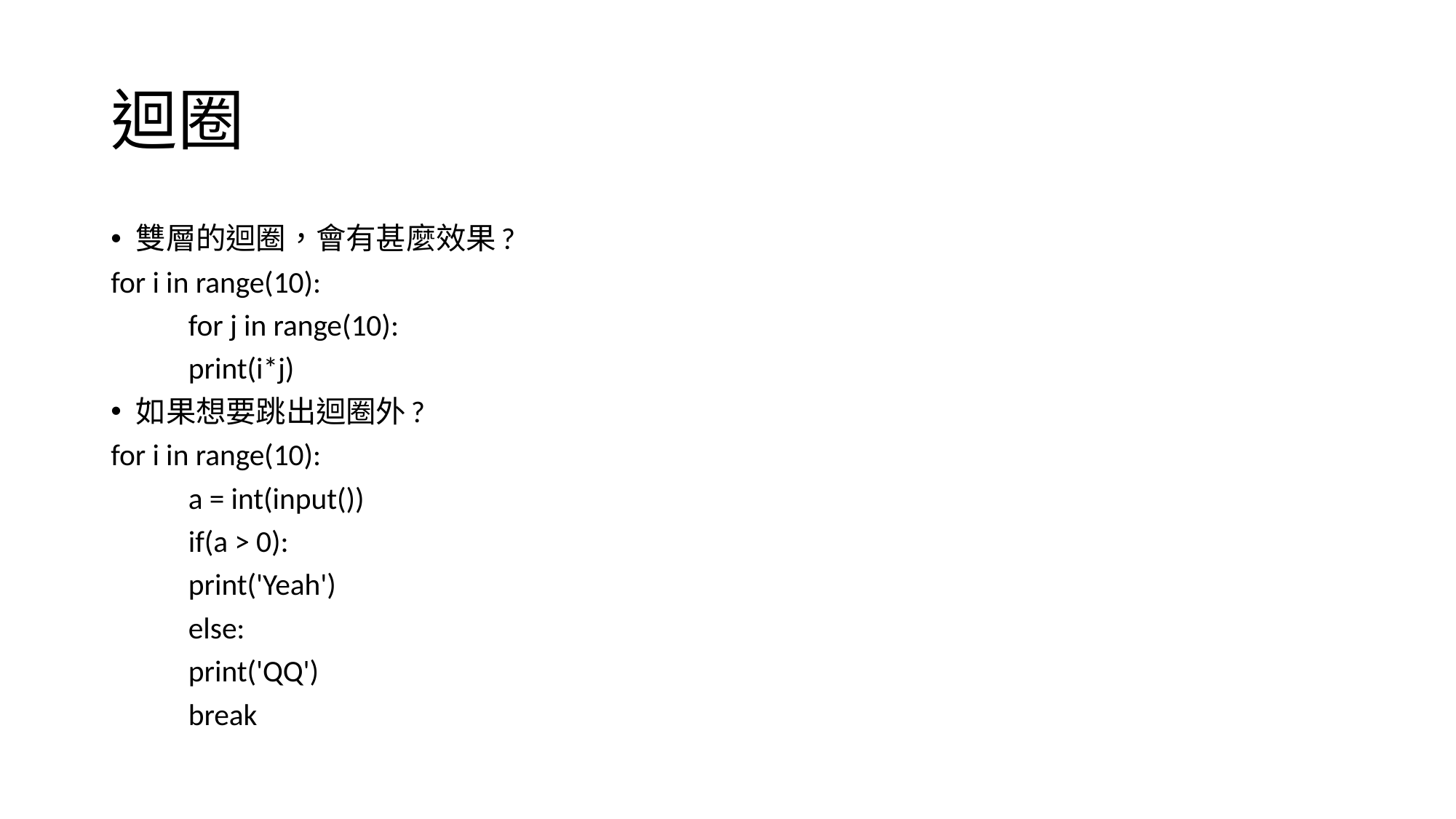

# 迴圈
雙層的迴圈，會有甚麼效果?
for i in range(10):
	for j in range(10):
		print(i*j)
如果想要跳出迴圈外?
for i in range(10):
	a = int(input())
	if(a > 0):
		print('Yeah')
	else:
		print('QQ')
		break